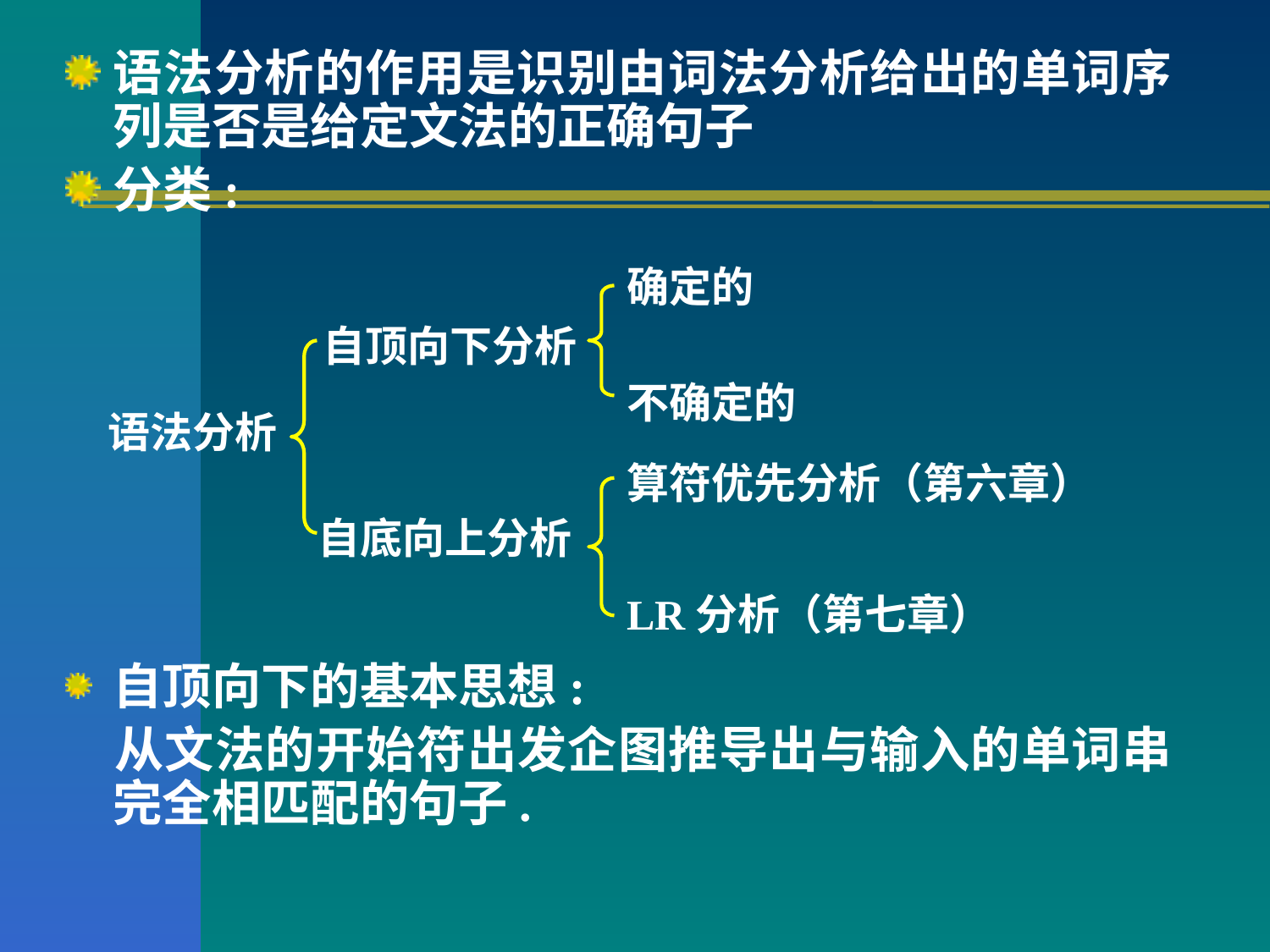

语法分析的作用是识别由词法分析给出的单词序列是否是给定文法的正确句子
分类:
确定的

自顶向下分析

不确定的
语法分析
算符优先分析（第六章）

自底向上分析
LR分析（第七章）
自顶向下的基本思想:
	从文法的开始符出发企图推导出与输入的单词串完全相匹配的句子.